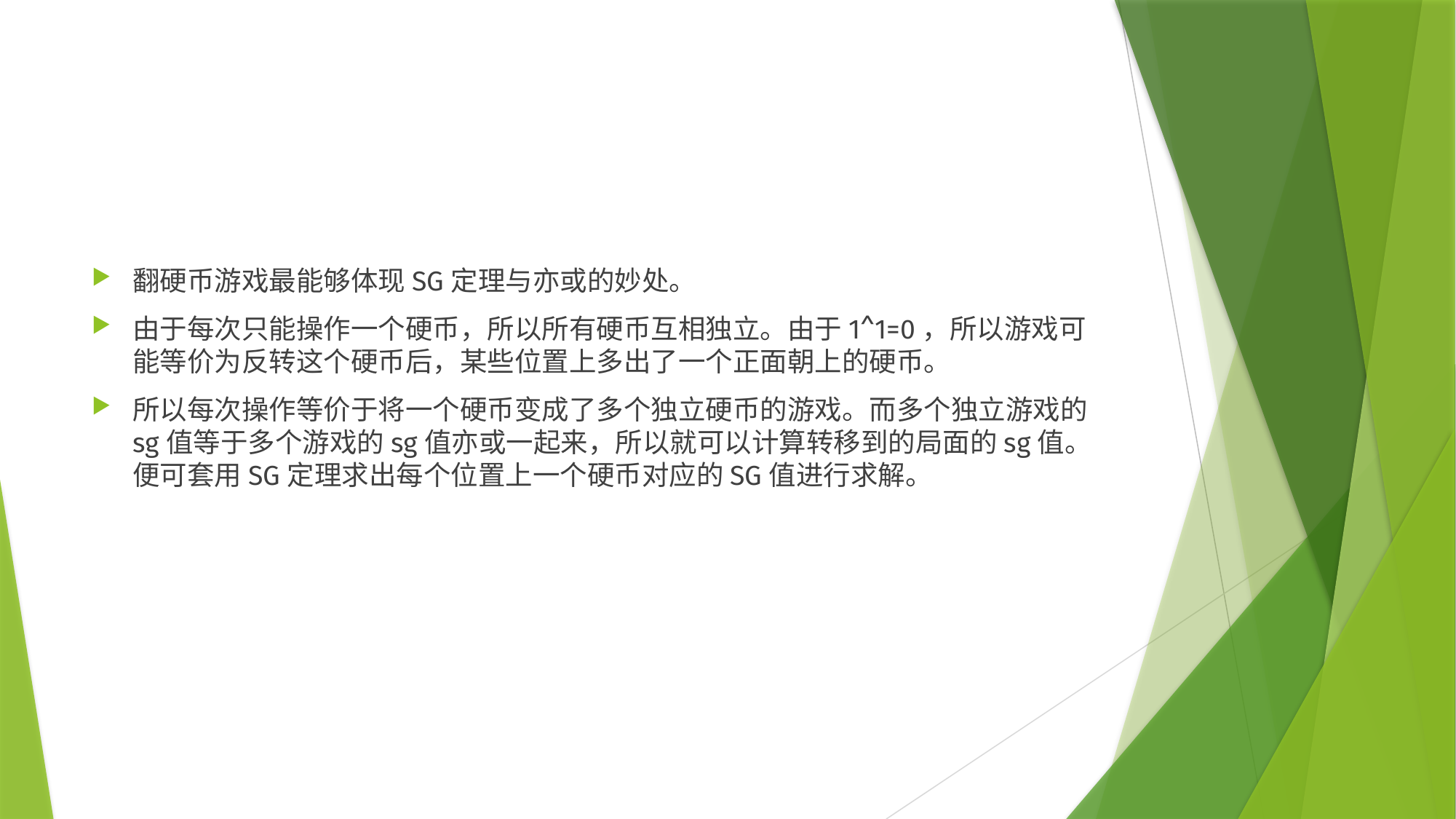

#
翻硬币游戏最能够体现SG定理与亦或的妙处。
由于每次只能操作一个硬币，所以所有硬币互相独立。由于1^1=0，所以游戏可能等价为反转这个硬币后，某些位置上多出了一个正面朝上的硬币。
所以每次操作等价于将一个硬币变成了多个独立硬币的游戏。而多个独立游戏的sg值等于多个游戏的sg值亦或一起来，所以就可以计算转移到的局面的sg值。便可套用SG定理求出每个位置上一个硬币对应的SG值进行求解。